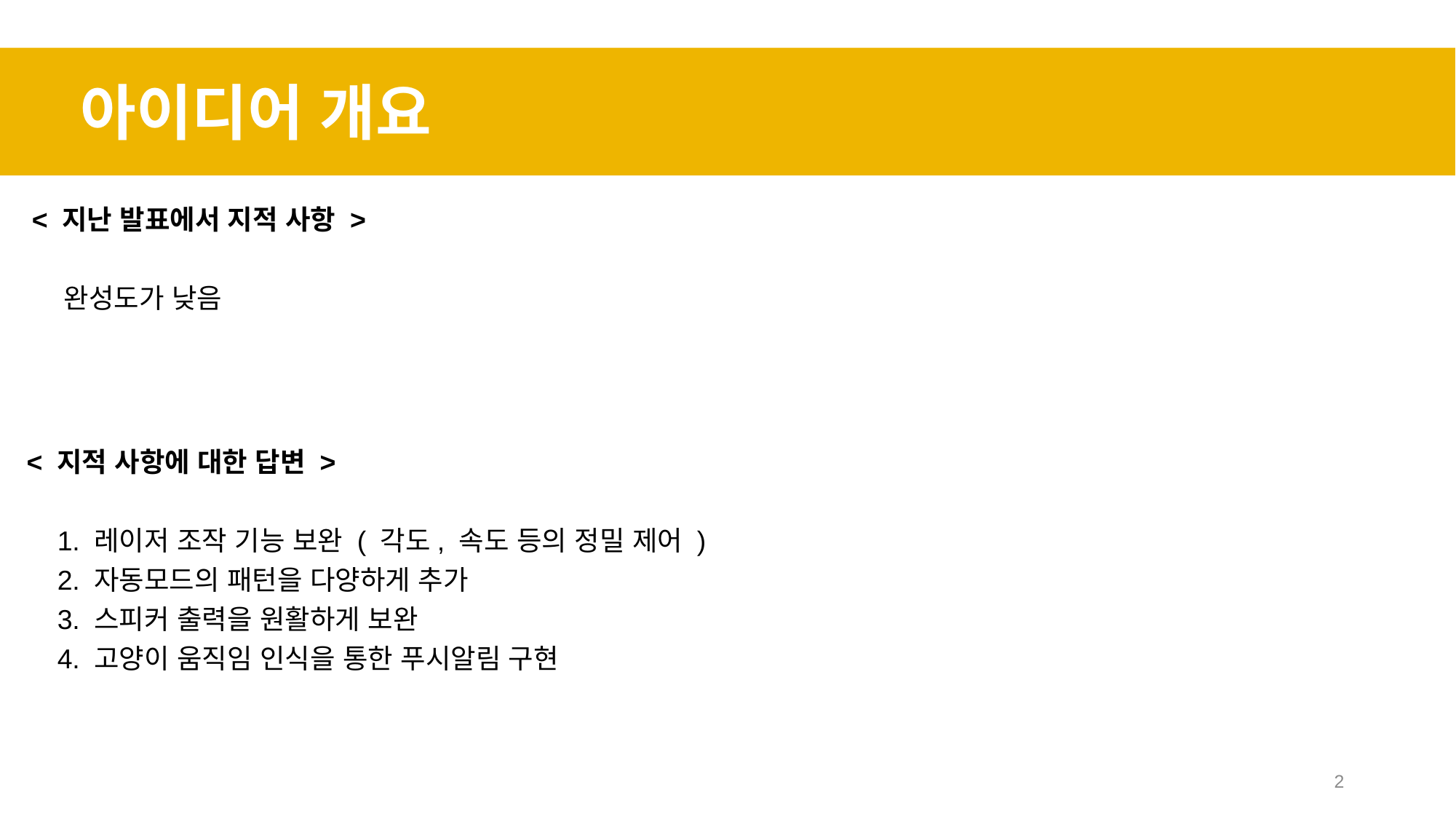

아이디어 개요
  < 지난 발표에서 지적 사항 >

     완성도가 낮음

 < 지적 사항에 대한 답변 >

     1. 레이저 조작 기능 보완 ( 각도, 속도 등의 정밀 제어 )
     2. 자동모드의 패턴을 다양하게 추가
     3. 스피커 출력을 원활하게 보완
     4. 고양이 움직임 인식을 통한 푸시알림 구현

2